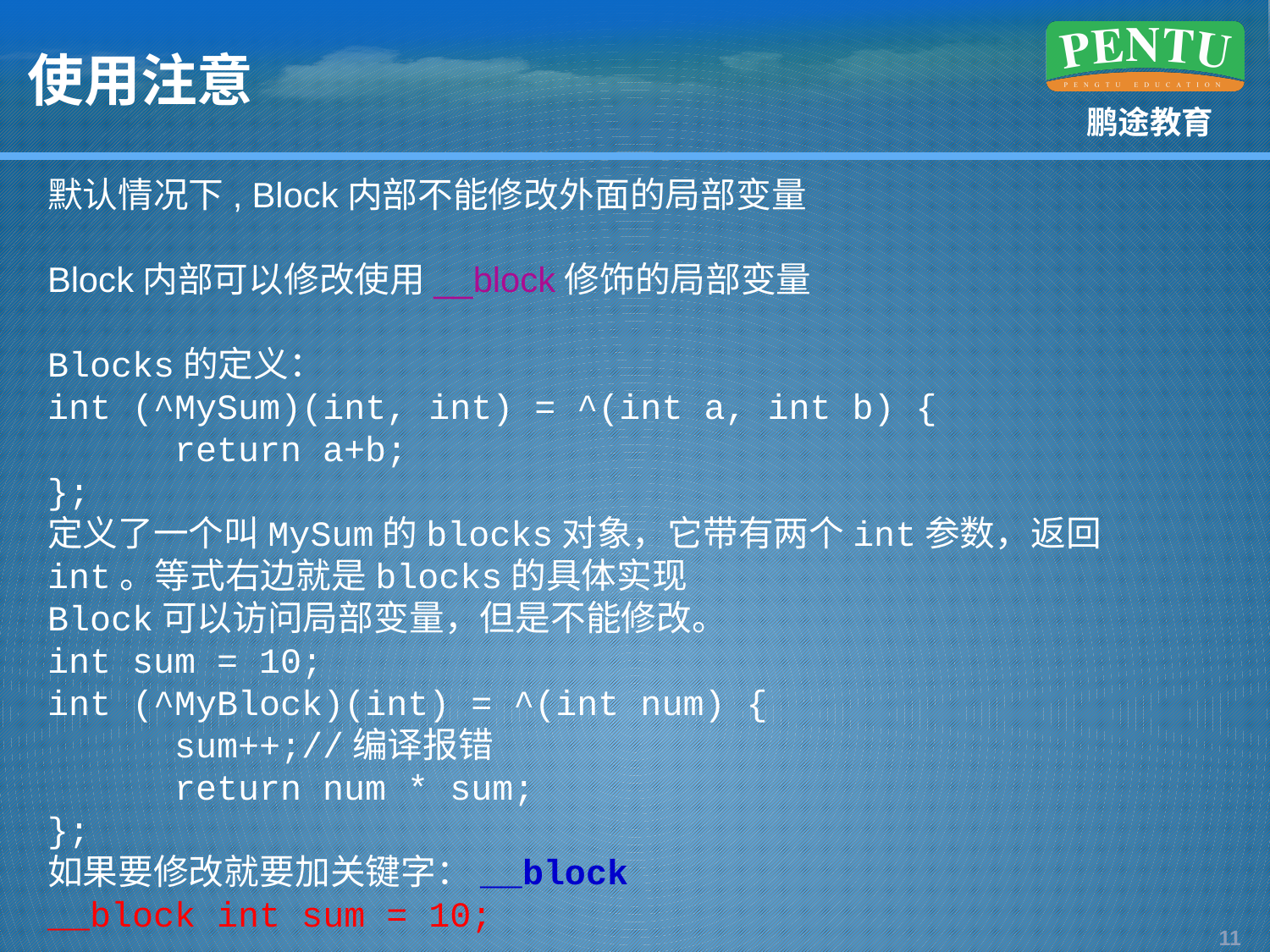

# 使用注意
默认情况下, Block内部不能修改外面的局部变量

Block内部可以修改使用__block修饰的局部变量

Blocks的定义：
int (^MySum)(int, int) = ^(int a, int b) {
	return a+b;
};
定义了一个叫MySum的blocks对象，它带有两个int参数，返回int。等式右边就是blocks的具体实现
Block可以访问局部变量，但是不能修改。
int sum = 10;
int (^MyBlock)(int) = ^(int num) {
	sum++;//编译报错
	return num * sum;
};
如果要修改就要加关键字：__block
__block int sum = 10;
11